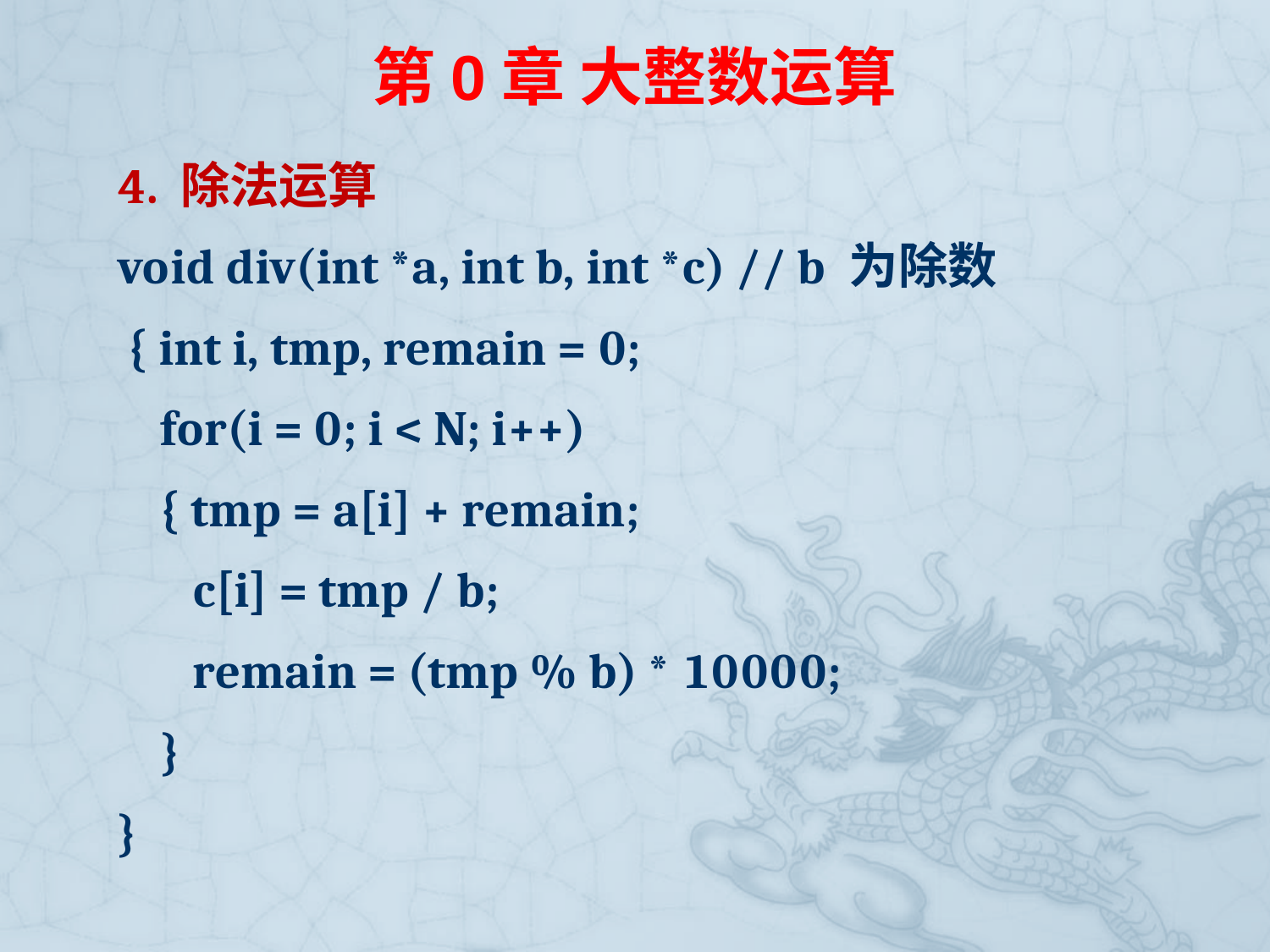

# 第0章 大整数运算
4. 除法运算
void div(int *a, int b, int *c) // b 为除数
 { int i, tmp, remain = 0;
    for(i = 0; i < N; i++)
    { tmp = a[i] + remain;
       c[i] = tmp / b;
       remain = (tmp % b) * 10000;
    }
}